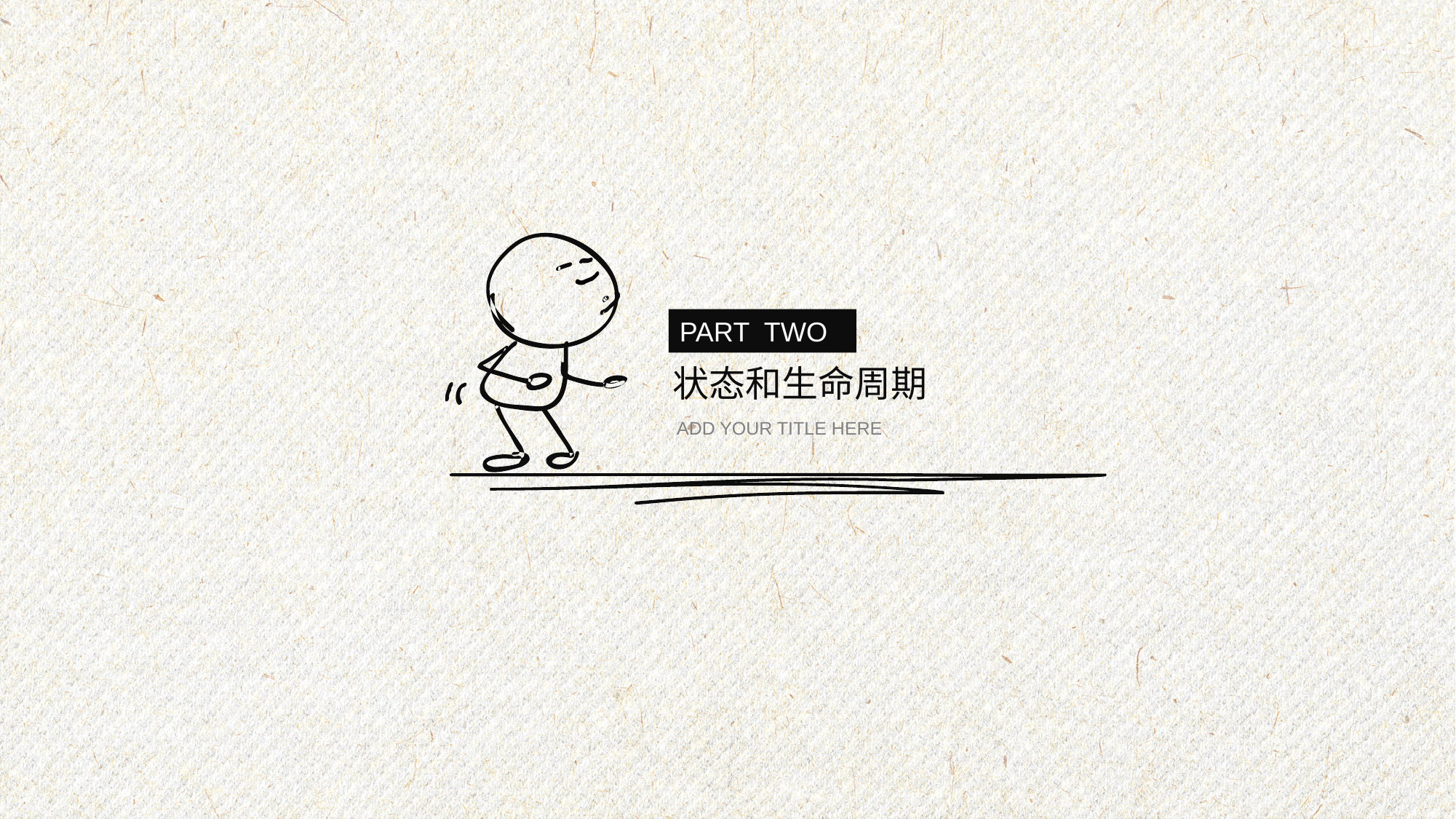

PART  TWO
状态和生命周期
ADD YOUR TITLE HERE